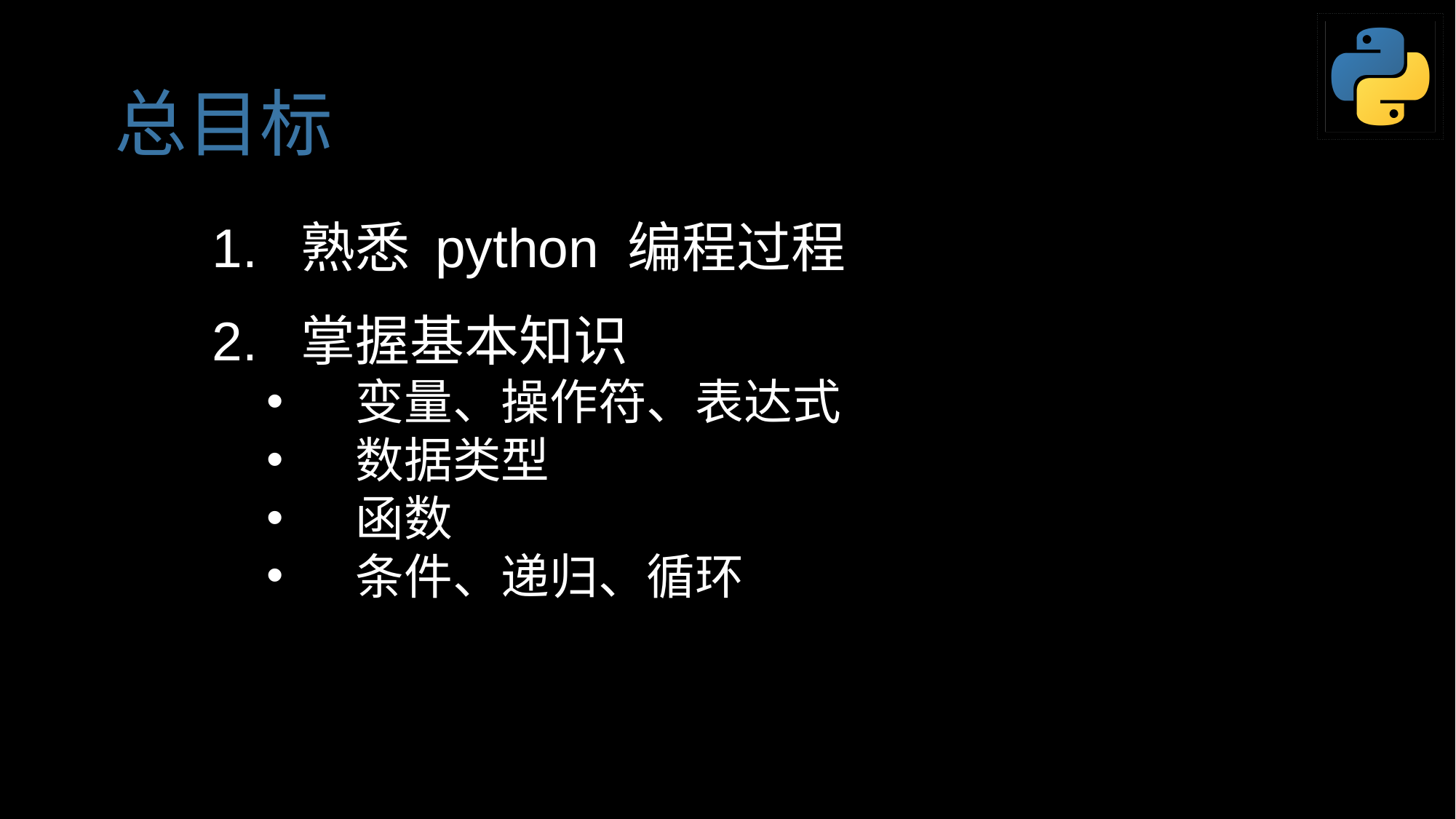

总目标
熟悉 python 编程过程
掌握基本知识
变量、操作符、表达式
数据类型
函数
条件、递归、循环